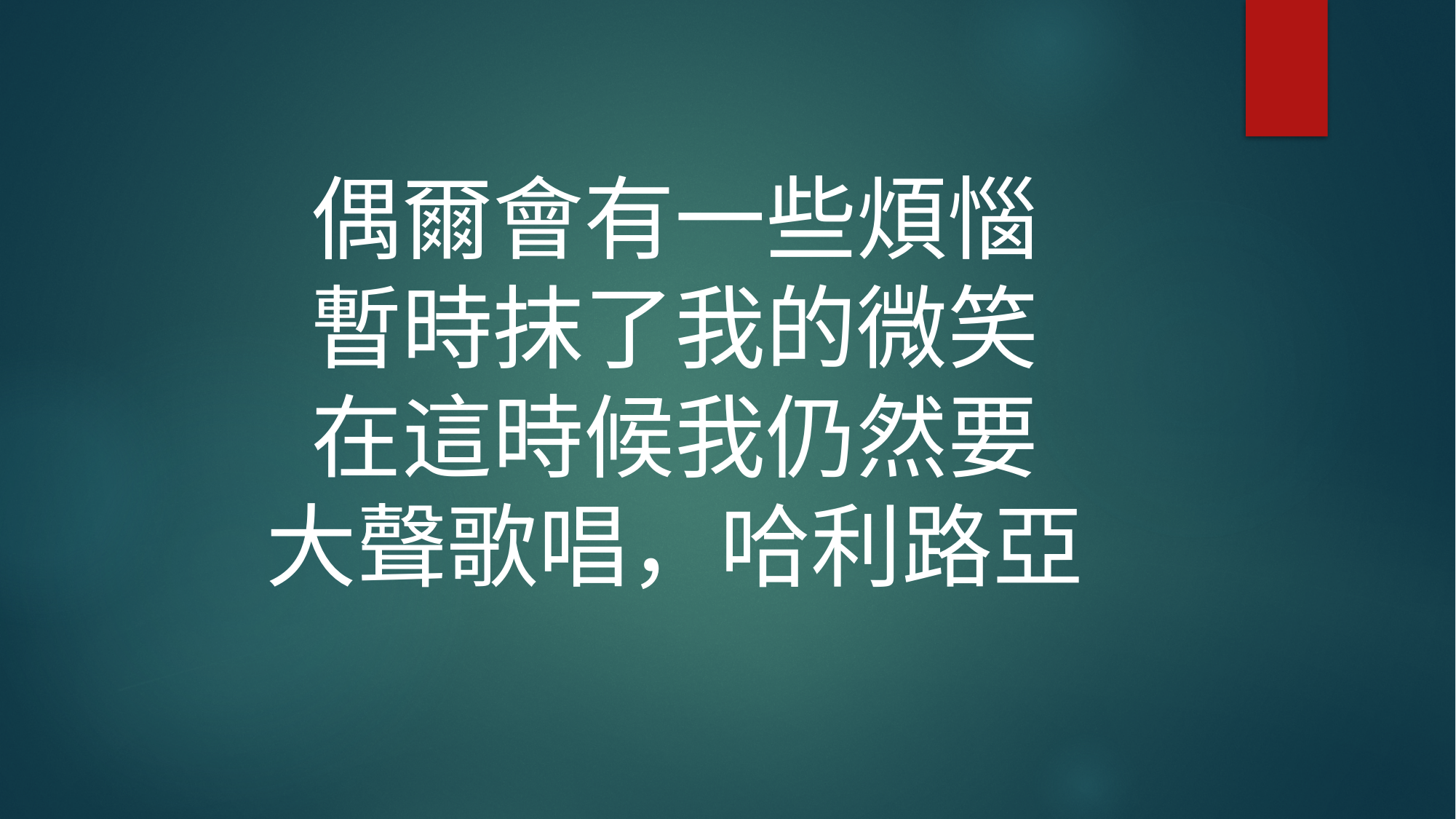

偶爾會有一些煩惱
暫時抹了我的微笑
在這時候我仍然要
大聲歌唱，哈利路亞